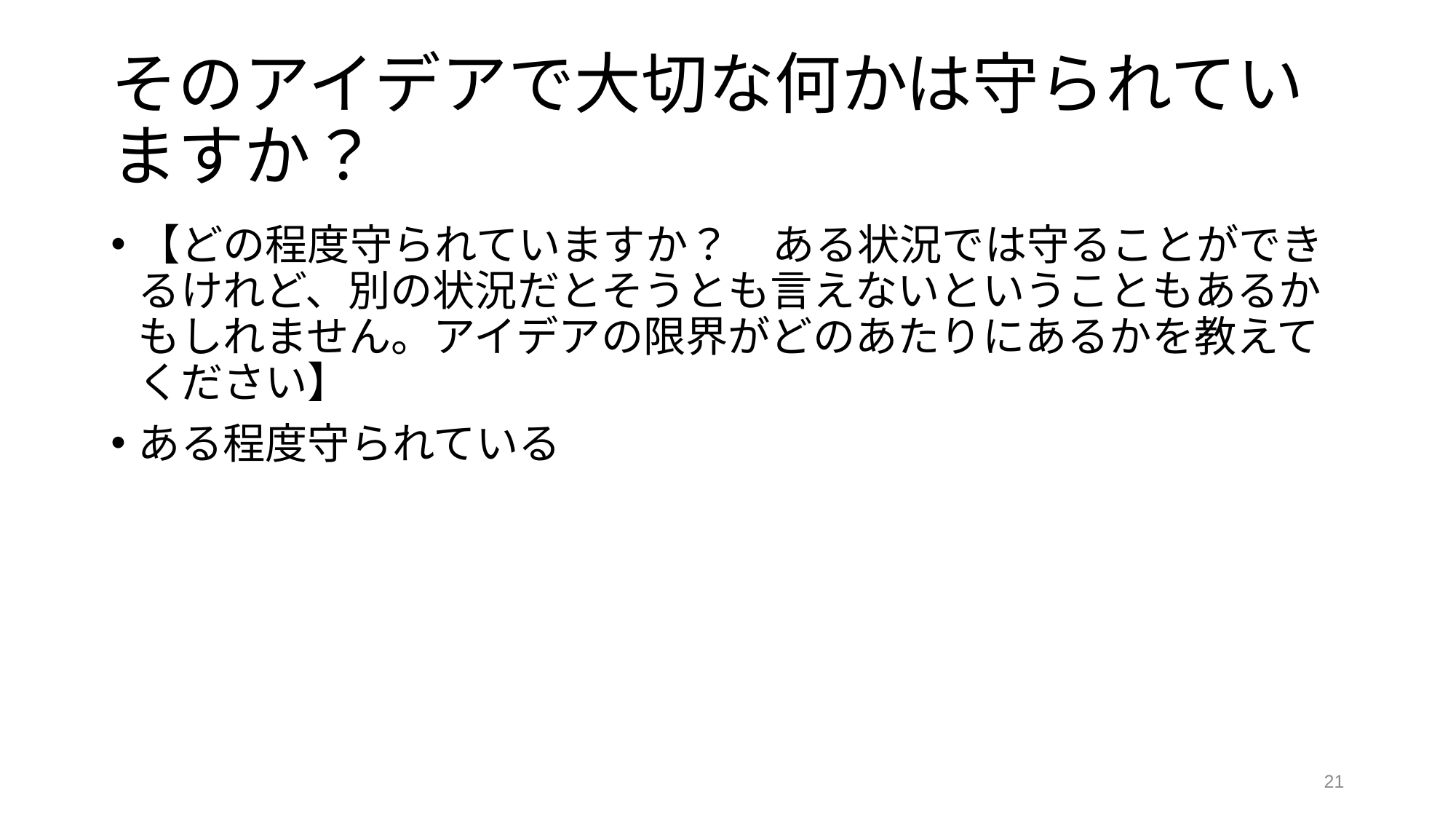

# そのアイデアで大切な何かは守られていますか？
【どの程度守られていますか？　ある状況では守ることができるけれど、別の状況だとそうとも言えないということもあるかもしれません。アイデアの限界がどのあたりにあるかを教えてください】
ある程度守られている
21